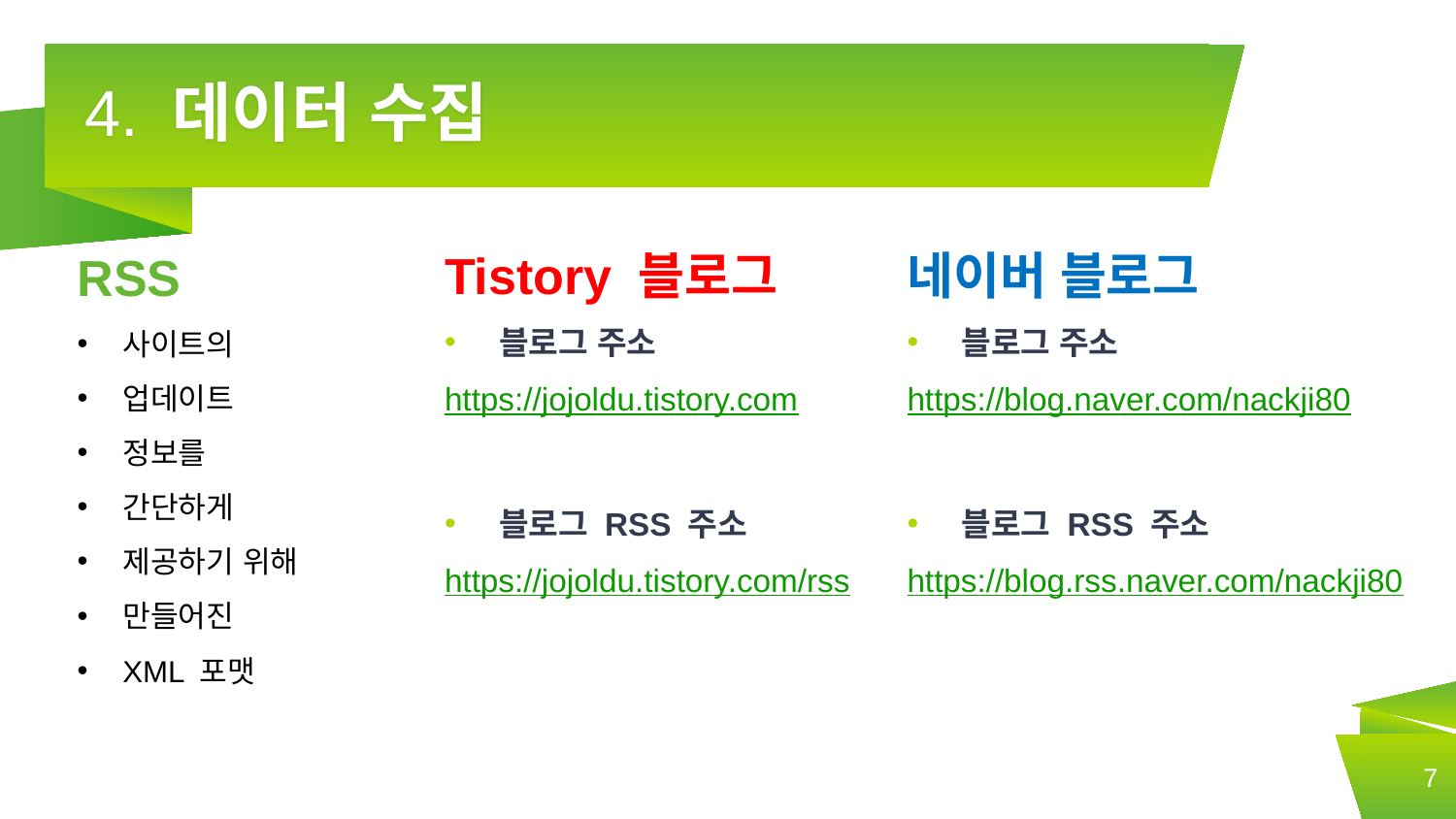

# 4. 데이터 수집
Tistory 블로그
블로그 주소
https://jojoldu.tistory.com

블로그 RSS 주소
https://jojoldu.tistory.com/rss
네이버 블로그
블로그 주소
https://blog.naver.com/nackji80

블로그 RSS 주소
https://blog.rss.naver.com/nackji80
RSS
사이트의
업데이트
정보를
간단하게
제공하기 위해
만들어진
XML 포맷
7